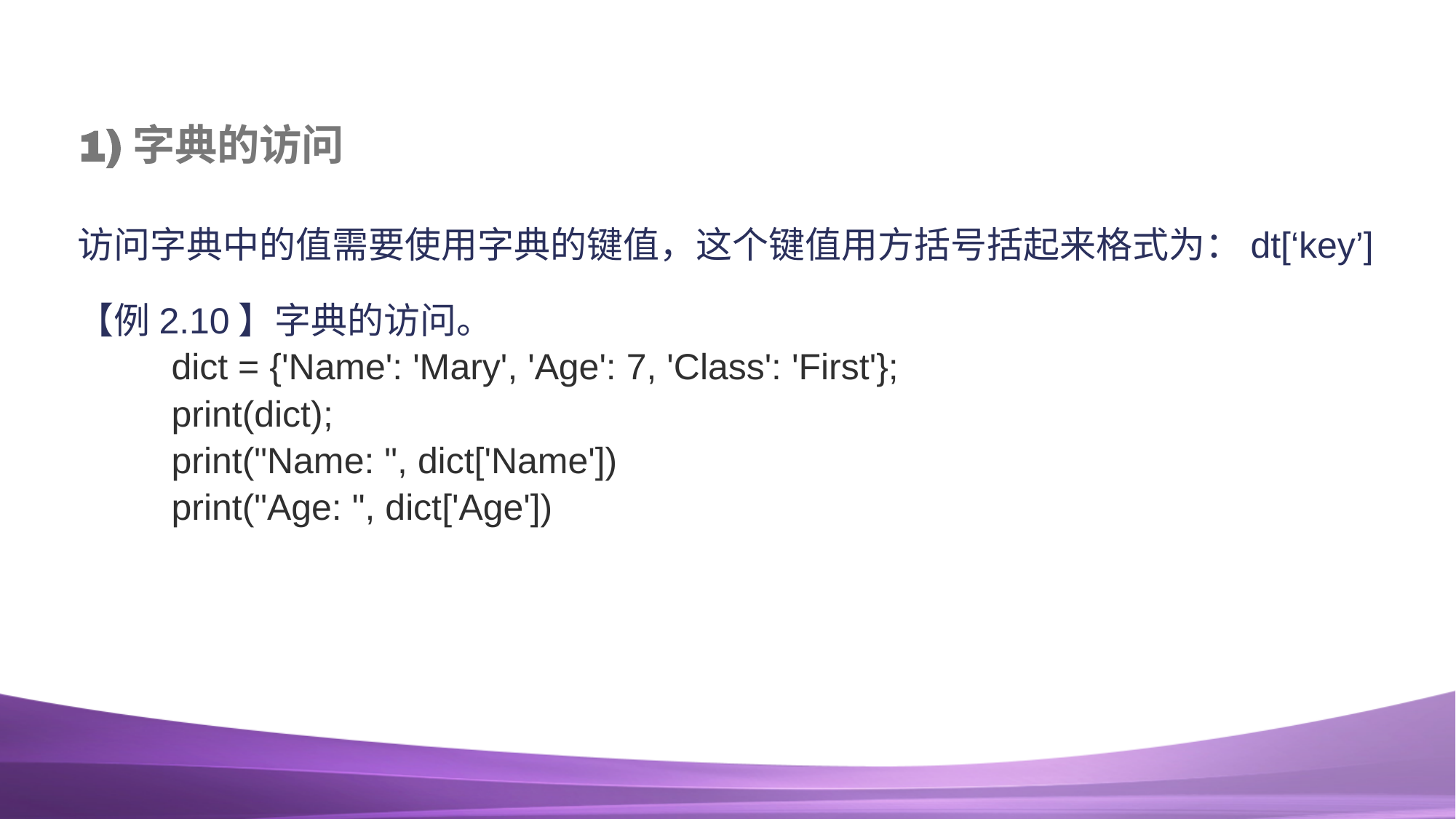

# 1)字典的访问
访问字典中的值需要使用字典的键值，这个键值用方括号括起来格式为：dt[‘key’]
【例2.10】字典的访问。
dict = {'Name': 'Mary', 'Age': 7, 'Class': 'First'};
print(dict);
print("Name: ", dict['Name'])
print("Age: ", dict['Age'])